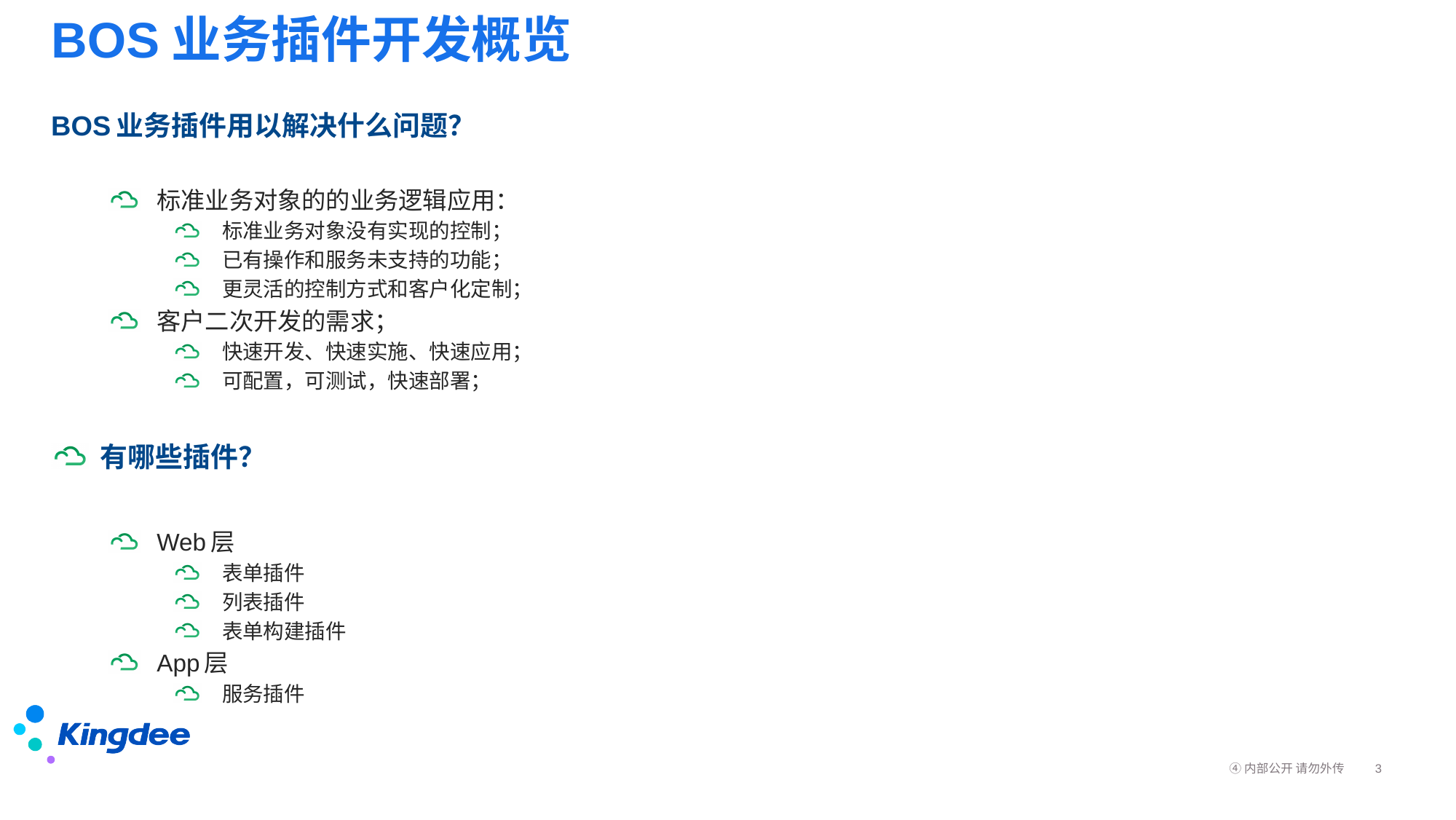

# BOS业务插件开发概览
BOS业务插件用以解决什么问题？

标准业务对象的的业务逻辑应用：
标准业务对象没有实现的控制；
已有操作和服务未支持的功能；
更灵活的控制方式和客户化定制；
客户二次开发的需求；
快速开发、快速实施、快速应用；
可配置，可测试，快速部署；

有哪些插件？

Web层
表单插件
列表插件
表单构建插件
App层
服务插件